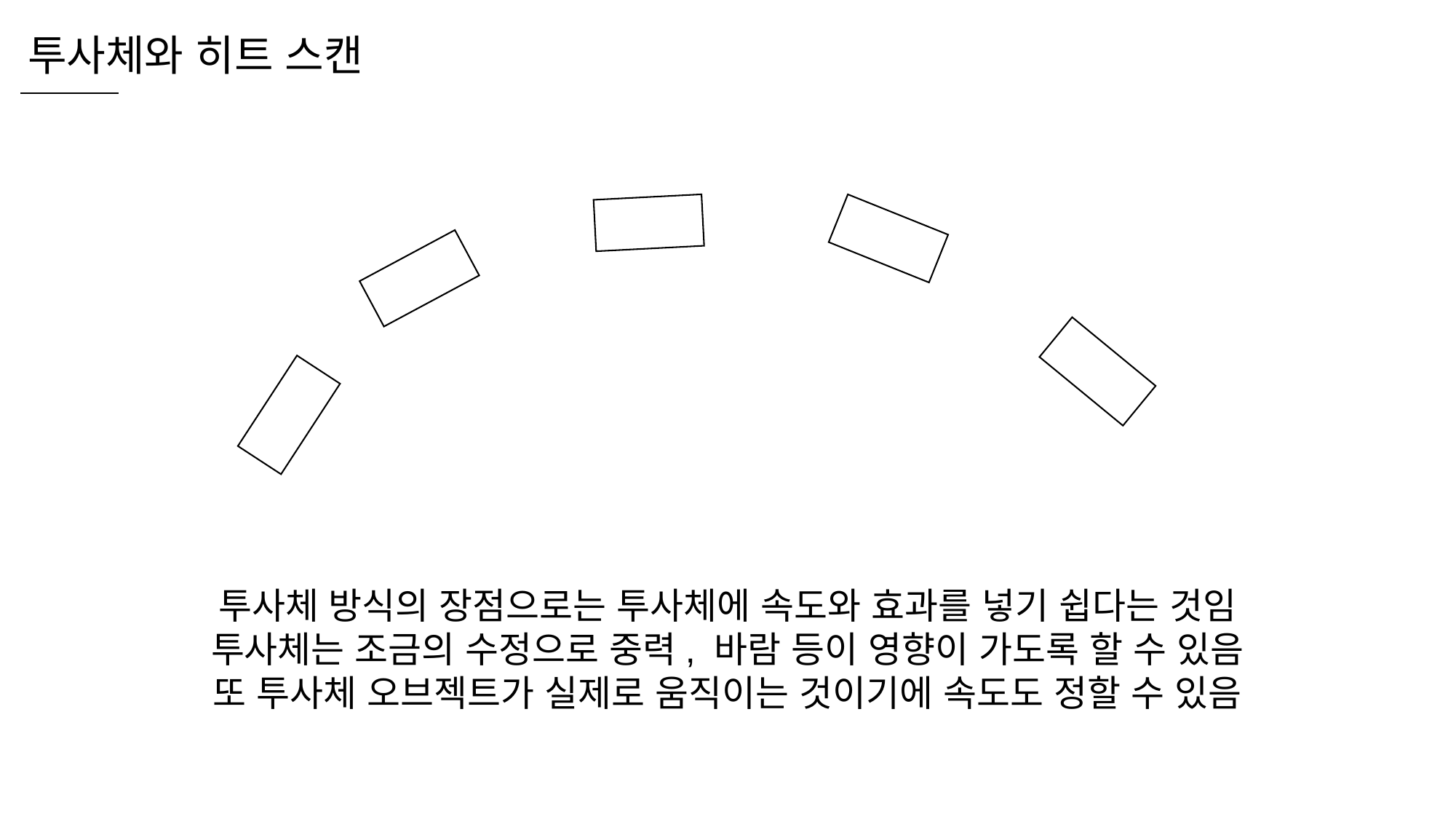

투사체와 히트 스캔

투사체 방식의 장점으로는 투사체에 속도와 효과를 넣기 쉽다는 것임
투사체는 조금의 수정으로 중력, 바람 등이 영향이 가도록 할 수 있음
또 투사체 오브젝트가 실제로 움직이는 것이기에 속도도 정할 수 있음